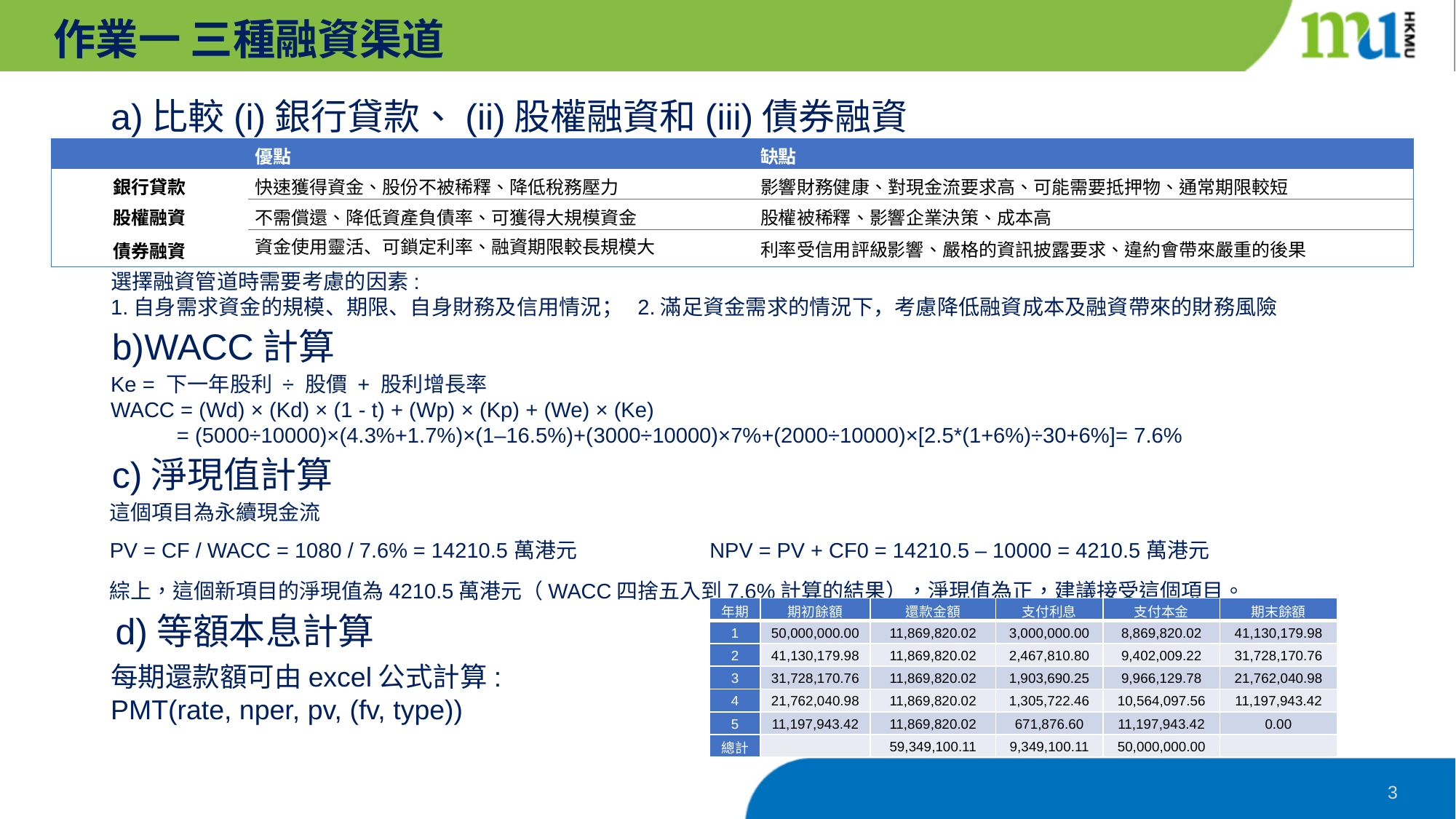

作業一 三種融資渠道
# a)比較(i)銀行貸款、(ii)股權融資和(iii)債券融資
|  | 優點 | 缺點 |
| --- | --- | --- |
| 銀行貸款 | 快速獲得資金、股份不被稀釋、降低稅務壓力 | 影響財務健康、對現金流要求高、可能需要抵押物、通常期限較短 |
| 股權融資 | 不需償還、降低資產負債率、可獲得大規模資金 | 股權被稀釋、影響企業決策、成本高 |
| 債券融資 | 資金使用靈活、可鎖定利率、融資期限較長規模大 | 利率受信用評級影響、嚴格的資訊披露要求、違約會帶來嚴重的後果 |
選擇融資管道時需要考慮的因素:
1.自身需求資金的規模、期限、自身財務及信用情況；  2.滿足資金需求的情況下，考慮降低融資成本及融資帶來的財務風險
b)WACC計算
Ke = 下一年股利 ÷ 股價 + 股利增長率
WACC = (Wd) × (Kd) × (1 - t) + (Wp) × (Kp) + (We) × (Ke)
           = (5000÷10000)×(4.3%+1.7%)×(1–16.5%)+(3000÷10000)×7%+(2000÷10000)×[2.5*(1+6%)÷30+6%]= 7.6%
c)淨現值計算
這個項目為永續現金流
PV = CF / WACC = 1080 / 7.6% = 14210.5萬港元                           NPV = PV + CF0 = 14210.5 – 10000 = 4210.5萬港元
綜上，這個新項目的淨現值為4210.5萬港元（WACC四捨五入到7.6%計算的結果），淨現值為正，建議接受這個項目。

| 年期 | 期初餘額 | 還款金額 | 支付利息 | 支付本金 | 期末餘額 |
| --- | --- | --- | --- | --- | --- |
| 1 | 50,000,000.00 | 11,869,820.02 | 3,000,000.00 | 8,869,820.02 | 41,130,179.98 |
| 2 | 41,130,179.98 | 11,869,820.02 | 2,467,810.80 | 9,402,009.22 | 31,728,170.76 |
| 3 | 31,728,170.76 | 11,869,820.02 | 1,903,690.25 | 9,966,129.78 | 21,762,040.98 |
| 4 | 21,762,040.98 | 11,869,820.02 | 1,305,722.46 | 10,564,097.56 | 11,197,943.42 |
| 5 | 11,197,943.42 | 11,869,820.02 | 671,876.60 | 11,197,943.42 | 0.00 |
| 總計 |  | 59,349,100.11 | 9,349,100.11 | 50,000,000.00 |  |
d)等額本息計算
每期還款額可由excel公式計算:
PMT(rate, nper, pv, (fv, type))